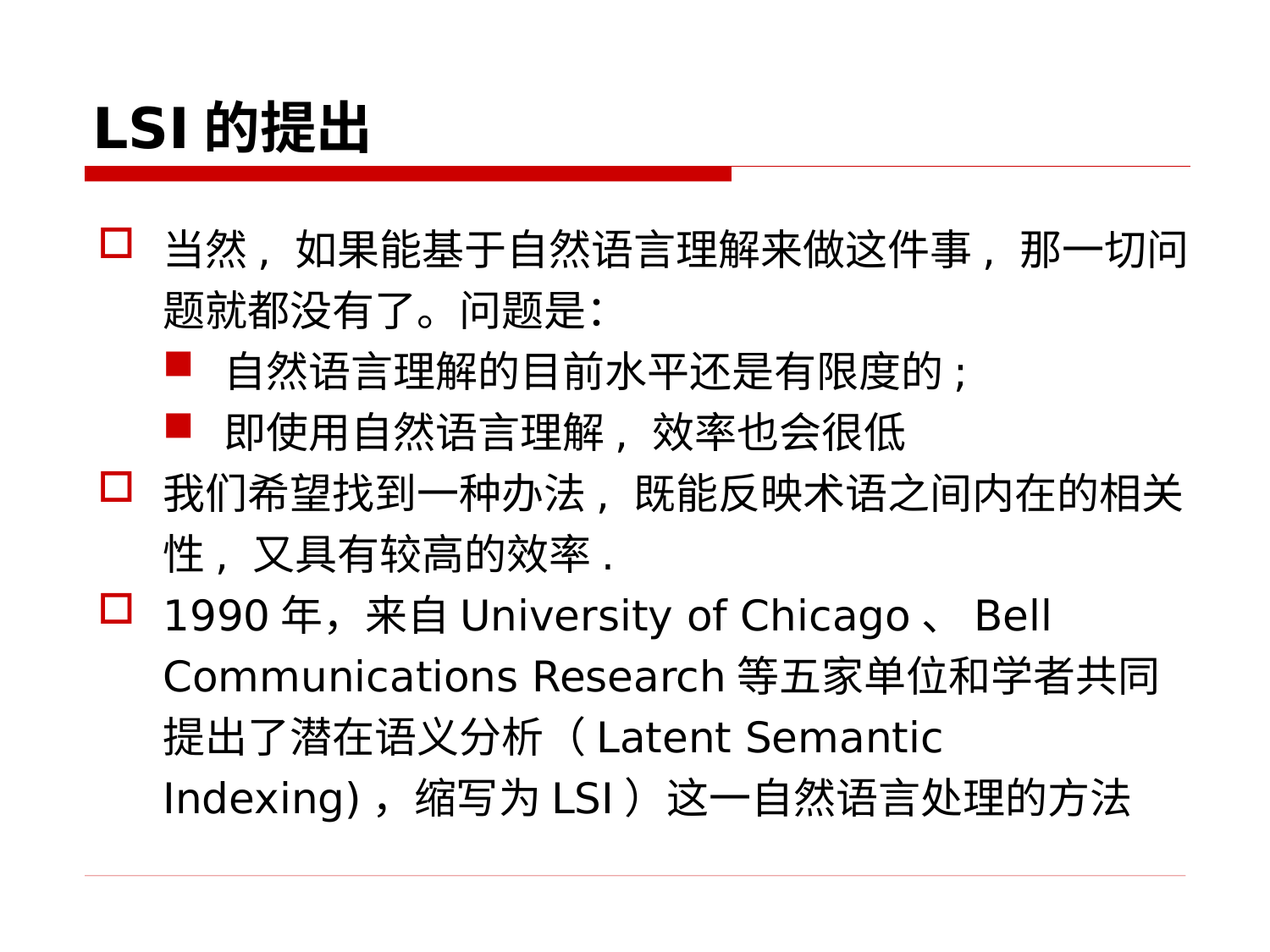

# LSI的提出
当然, 如果能基于自然语言理解来做这件事, 那一切问题就都没有了。问题是：
自然语言理解的目前水平还是有限度的;
即使用自然语言理解, 效率也会很低
我们希望找到一种办法, 既能反映术语之间内在的相关性, 又具有较高的效率.
1990年，来自University of Chicago、Bell Communications Research等五家单位和学者共同提出了潜在语义分析（Latent Semantic Indexing)，缩写为LSI）这一自然语言处理的方法